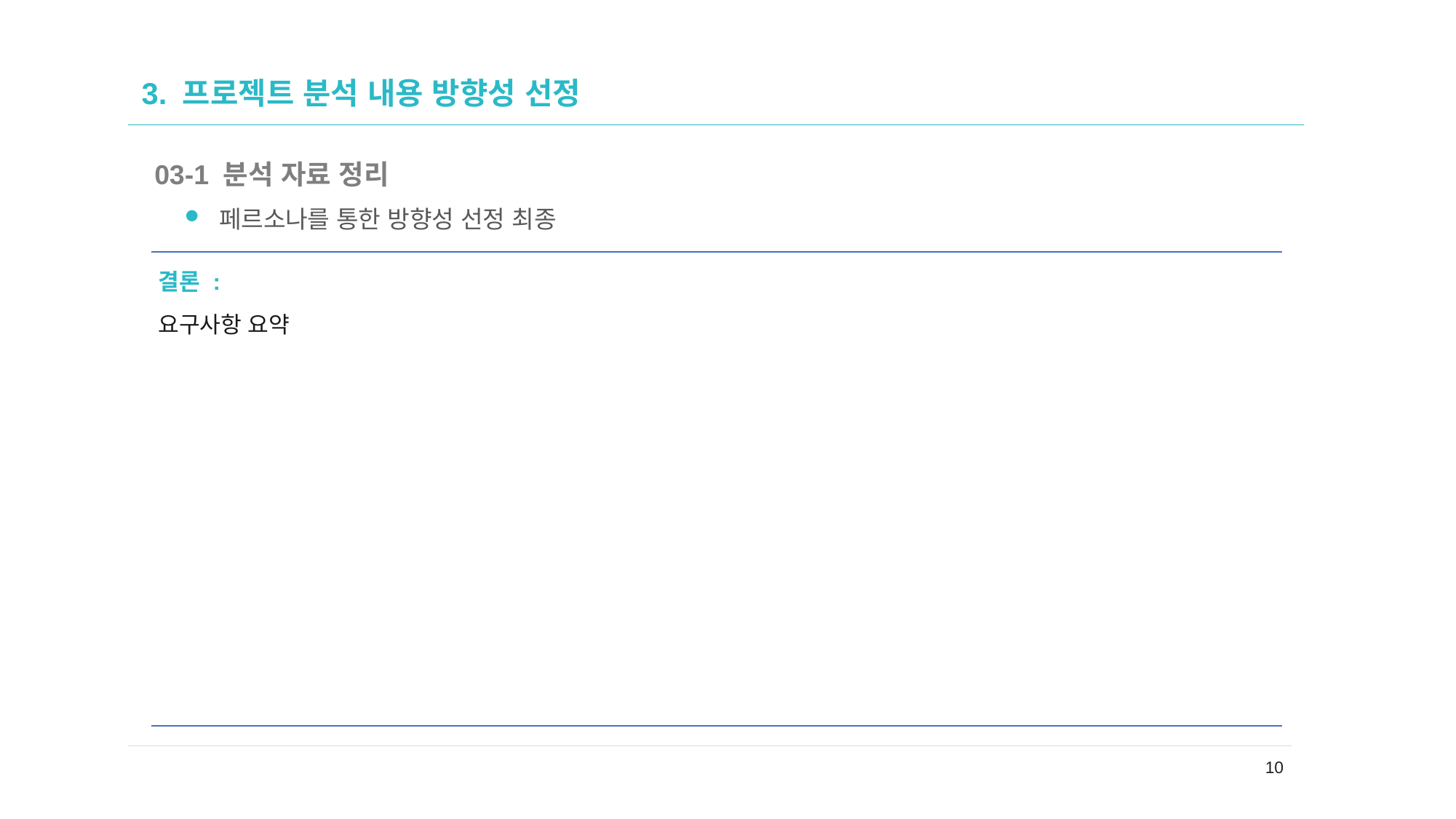

02
# 3. 프로젝트 분석 내용 방향성 선정
03-1 분석 자료 정리
페르소나를 통한 방향성 선정 최종
| 결론 : 요구사항 요약 |
| --- |
10